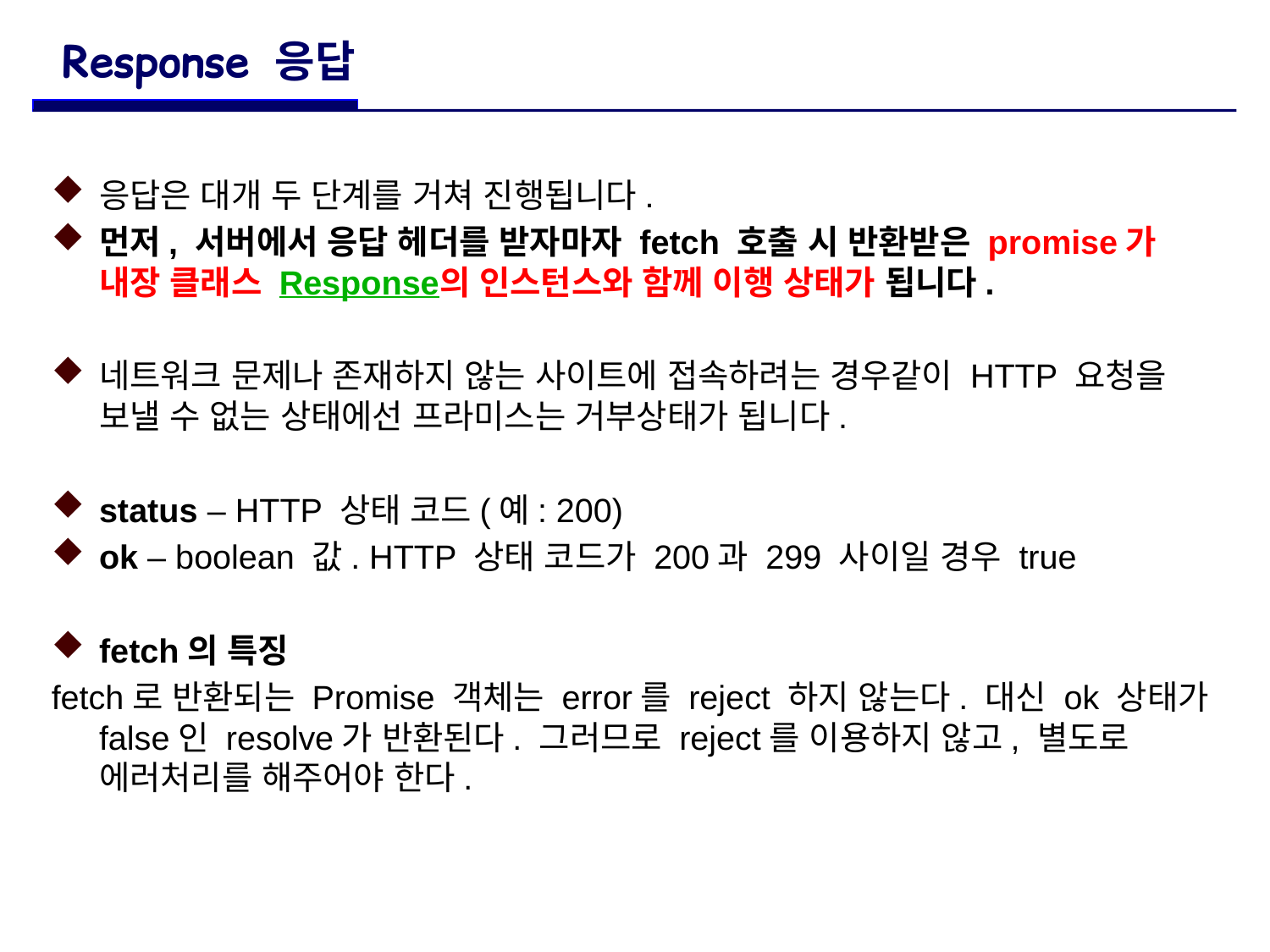

# Response 응답
응답은 대개 두 단계를 거쳐 진행됩니다.
먼저, 서버에서 응답 헤더를 받자마자 fetch 호출 시 반환받은 promise가 내장 클래스 Response의 인스턴스와 함께 이행 상태가 됩니다.

네트워크 문제나 존재하지 않는 사이트에 접속하려는 경우같이 HTTP 요청을 보낼 수 없는 상태에선 프라미스는 거부상태가 됩니다.

status – HTTP 상태 코드(예: 200)
ok – boolean 값. HTTP 상태 코드가 200과 299 사이일 경우 true

fetch의 특징
fetch로 반환되는 Promise 객체는 error를 reject 하지 않는다. 대신 ok 상태가 false인 resolve가 반환된다. 그러므로 reject를 이용하지 않고, 별도로 에러처리를 해주어야 한다.